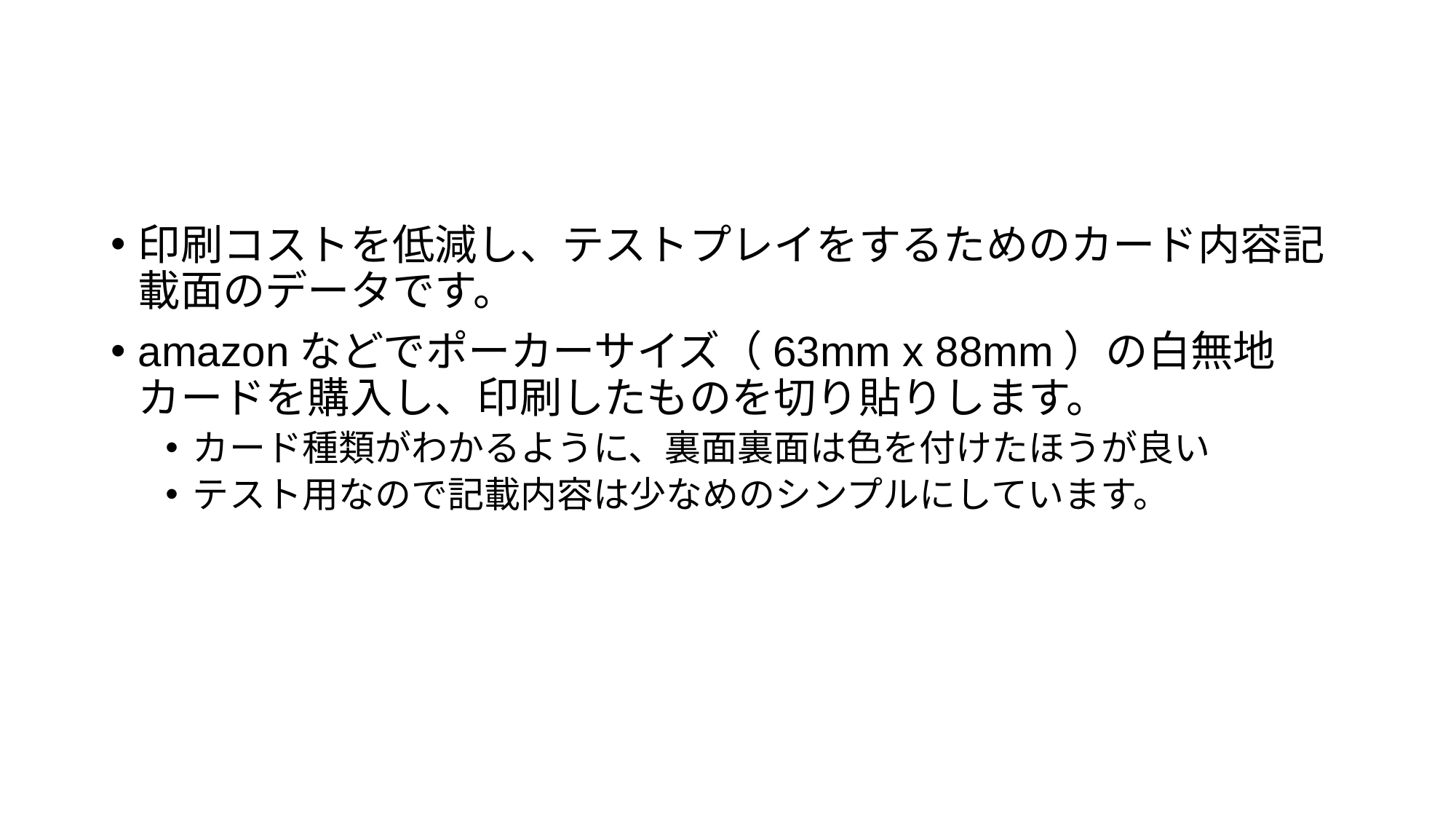

印刷コストを低減し、テストプレイをするためのカード内容記載面のデータです。
amazonなどでポーカーサイズ（63mm x 88mm）の白無地カードを購入し、印刷したものを切り貼りします。
カード種類がわかるように、裏面裏面は色を付けたほうが良い
テスト用なので記載内容は少なめのシンプルにしています。